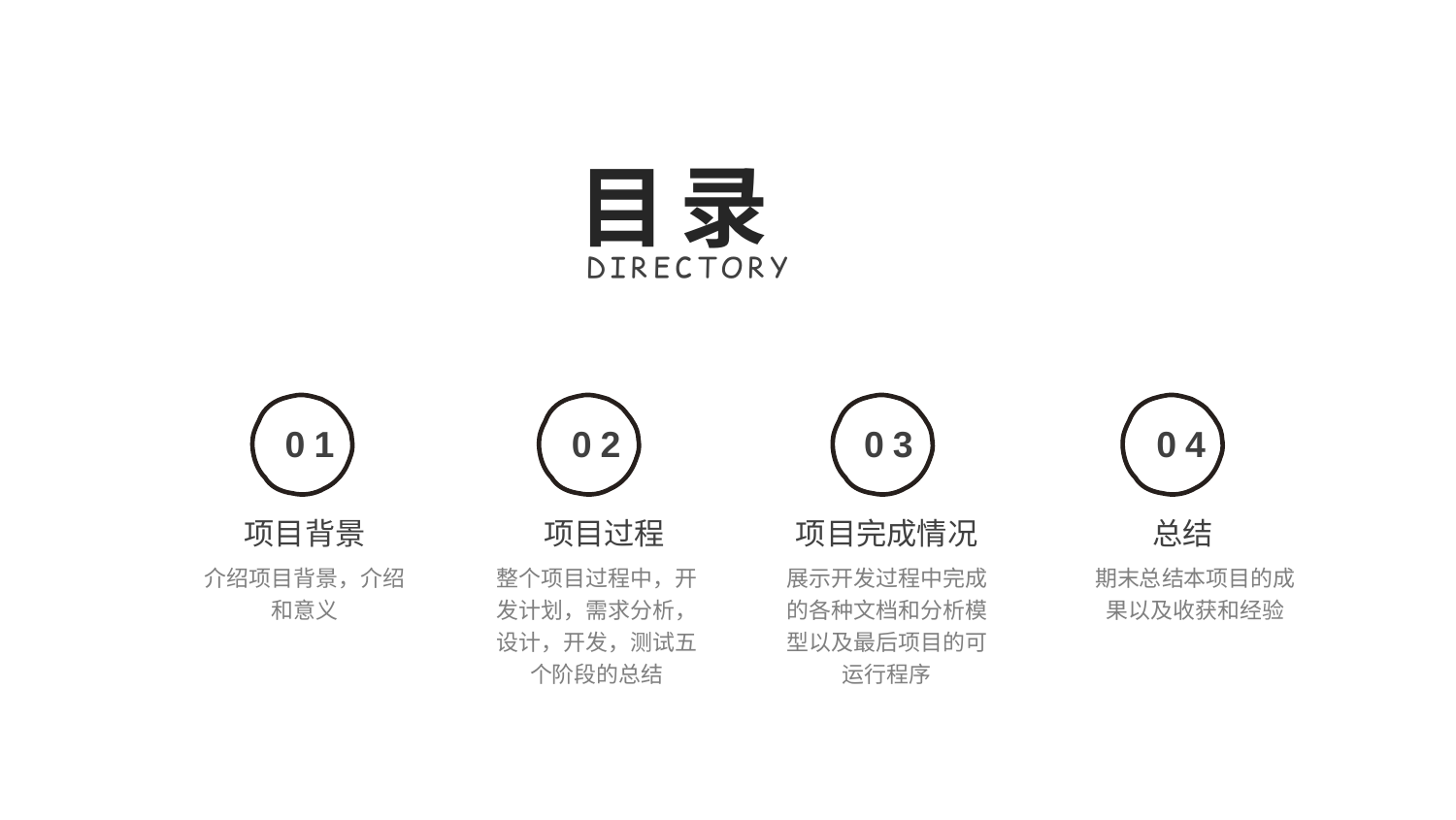

目录
DIRECTORY

01
02
03
04
项目背景
项目过程
项目完成情况
总结
介绍项目背景，介绍和意义
整个项目过程中，开发计划，需求分析，设计，开发，测试五个阶段的总结
展示开发过程中完成的各种文档和分析模型以及最后项目的可运行程序
期末总结本项目的成果以及收获和经验